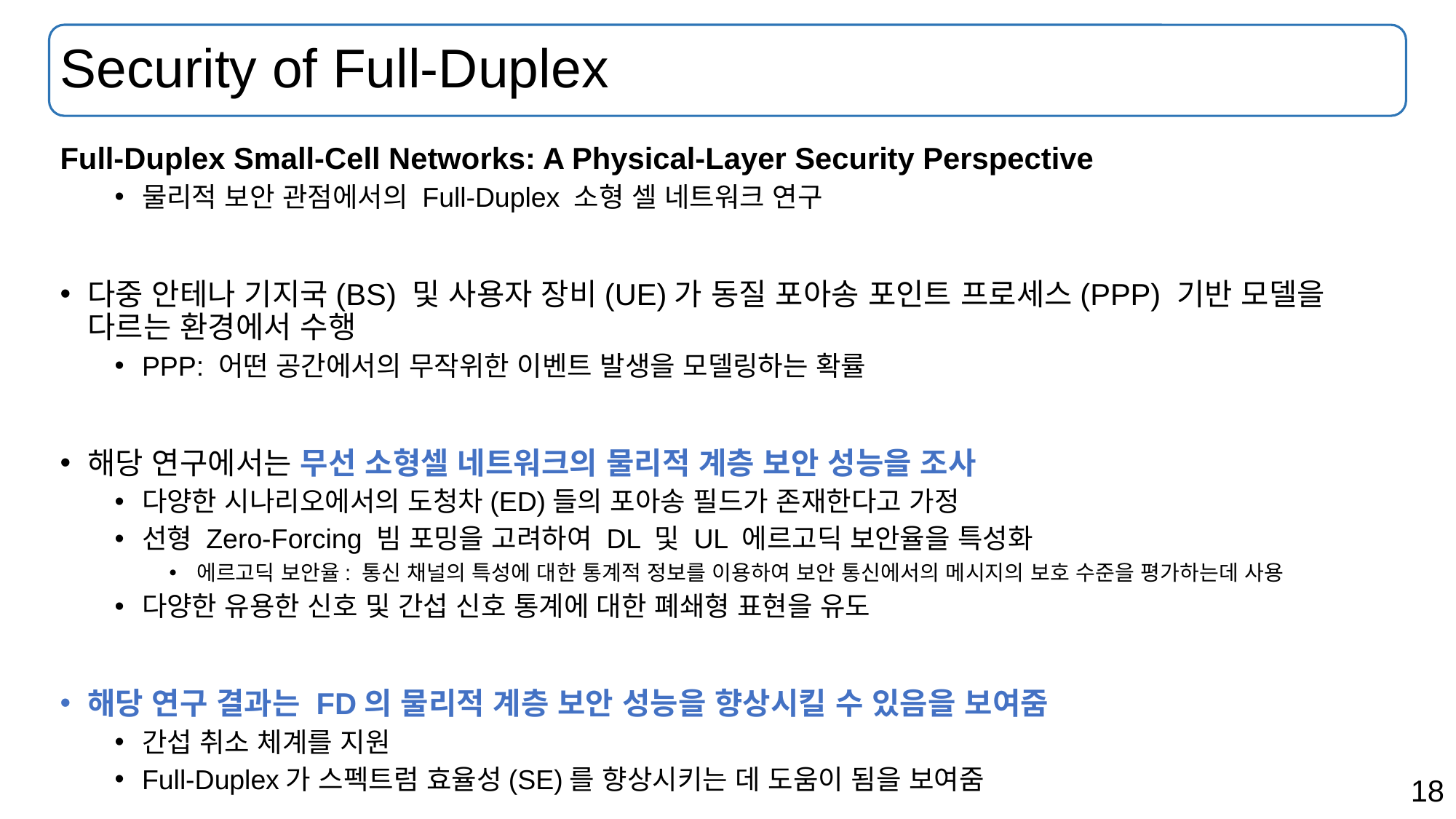

# Security of Full-Duplex
Full-Duplex Small-Cell Networks: A Physical-Layer Security Perspective
물리적 보안 관점에서의 Full-Duplex 소형 셀 네트워크 연구

다중 안테나 기지국(BS) 및 사용자 장비(UE)가 동질 포아송 포인트 프로세스(PPP) 기반 모델을 다르는 환경에서 수행
PPP: 어떤 공간에서의 무작위한 이벤트 발생을 모델링하는 확률

해당 연구에서는 무선 소형셀 네트워크의 물리적 계층 보안 성능을 조사
다양한 시나리오에서의 도청차(ED)들의 포아송 필드가 존재한다고 가정
선형 Zero-Forcing 빔 포밍을 고려하여 DL 및 UL 에르고딕 보안율을 특성화
에르고딕 보안율: 통신 채널의 특성에 대한 통계적 정보를 이용하여 보안 통신에서의 메시지의 보호 수준을 평가하는데 사용
다양한 유용한 신호 및 간섭 신호 통계에 대한 폐쇄형 표현을 유도

해당 연구 결과는 FD의 물리적 계층 보안 성능을 향상시킬 수 있음을 보여줌
간섭 취소 체계를 지원
Full-Duplex가 스펙트럼 효율성(SE)를 향상시키는 데 도움이 됨을 보여줌